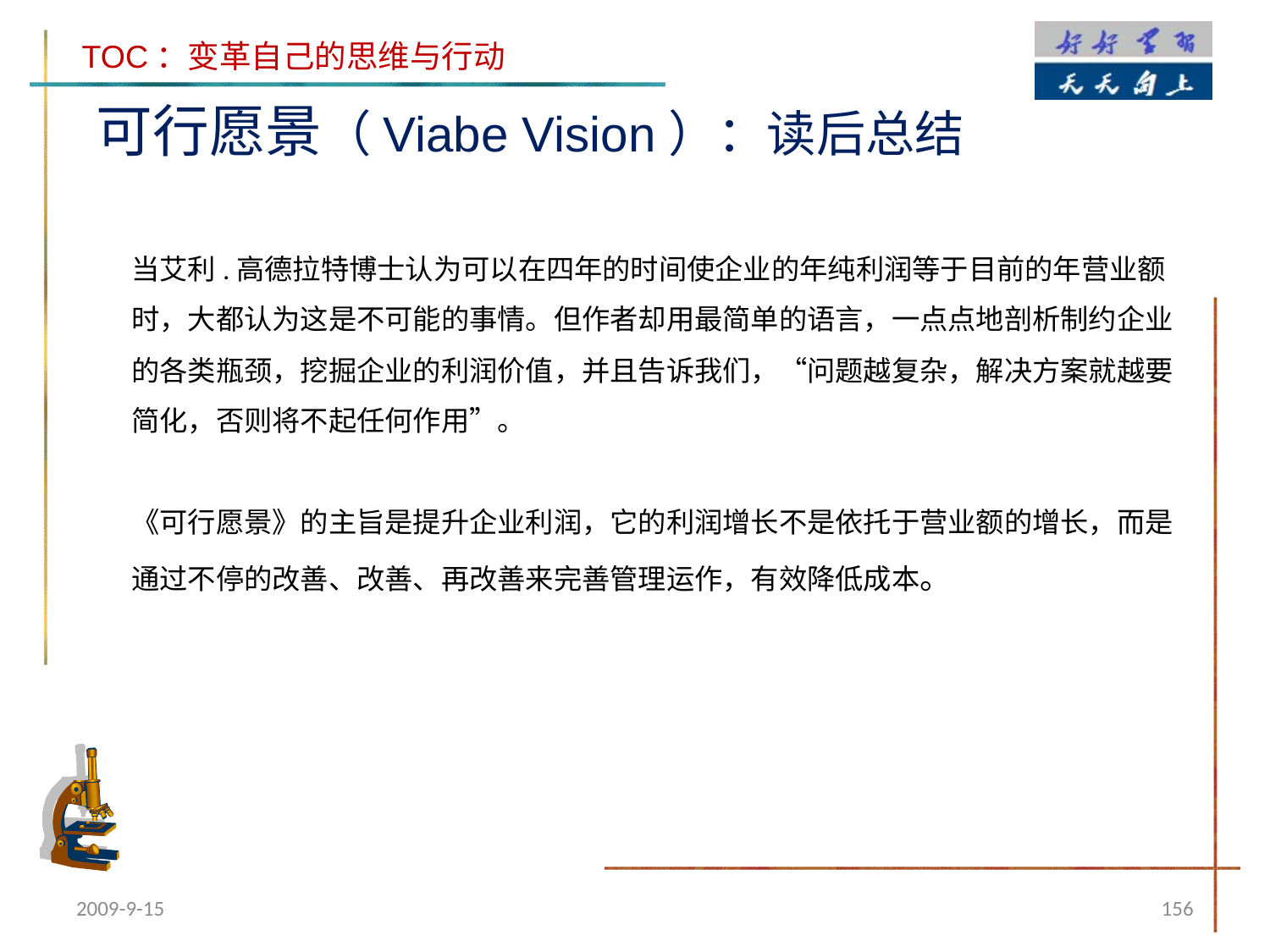

可行愿景（Viabe Vision）：读后总结
当艾利.高德拉特博士认为可以在四年的时间使企业的年纯利润等于目前的年营业额时，大都认为这是不可能的事情。但作者却用最简单的语言，一点点地剖析制约企业的各类瓶颈，挖掘企业的利润价值，并且告诉我们，“问题越复杂，解决方案就越要简化，否则将不起任何作用”。

《可行愿景》的主旨是提升企业利润，它的利润增长不是依托于营业额的增长，而是通过不停的改善、改善、再改善来完善管理运作，有效降低成本。
2009-9-15
156